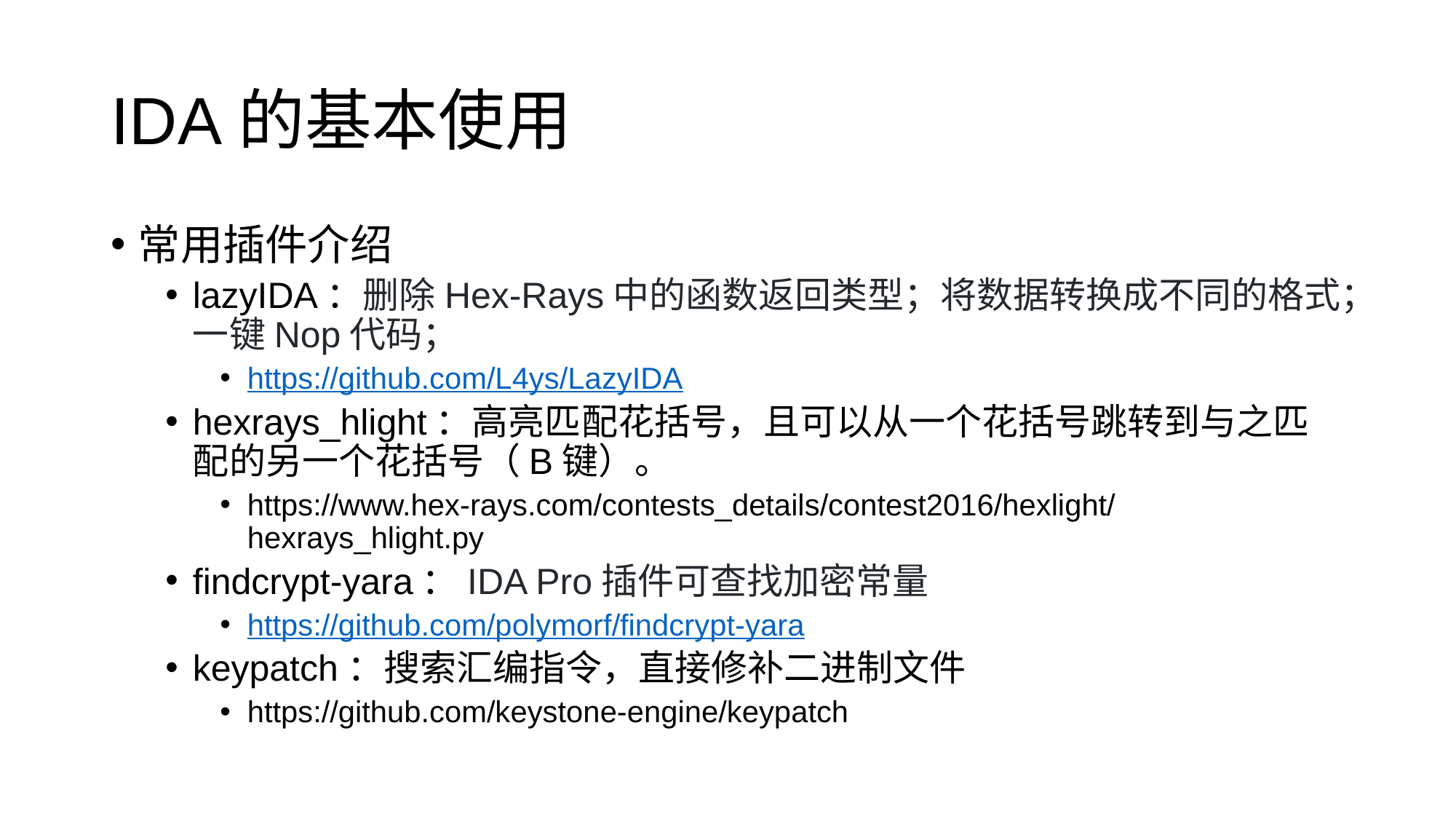

# IDA的基本使用
常用插件介绍
lazyIDA：删除Hex-Rays中的函数返回类型；将数据转换成不同的格式；一键Nop代码；
https://github.com/L4ys/LazyIDA
hexrays_hlight：高亮匹配花括号，且可以从一个花括号跳转到与之匹配的另一个花括号（B键）。
https://www.hex-rays.com/contests_details/contest2016/hexlight/hexrays_hlight.py
findcrypt-yara：IDA Pro插件可查找加密常量
https://github.com/polymorf/findcrypt-yara
keypatch：搜索汇编指令，直接修补二进制文件
https://github.com/keystone-engine/keypatch